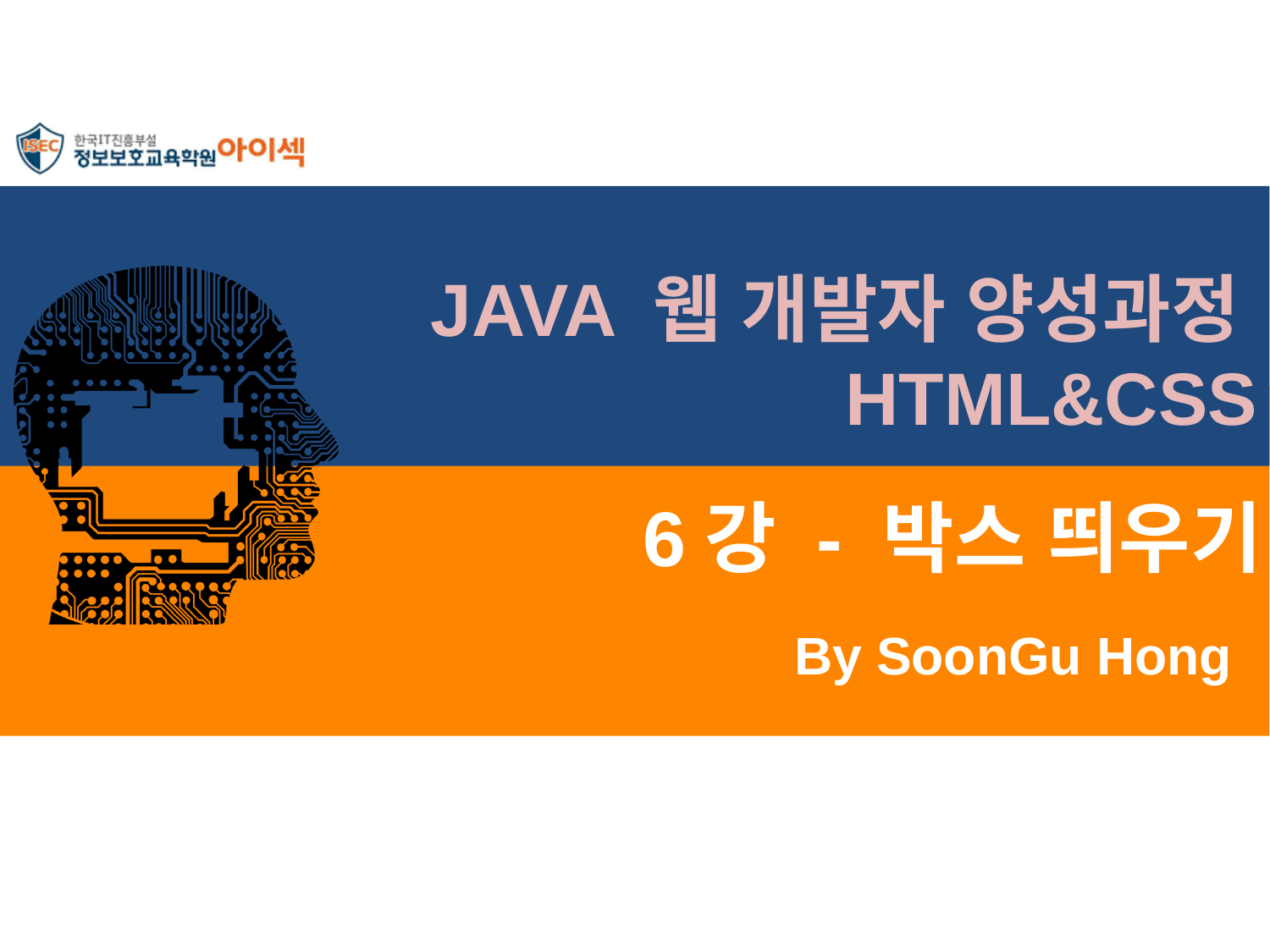

JAVA 웹 개발자 양성과정HTML&CSS
# 6강 - 박스 띄우기
By SoonGu Hong